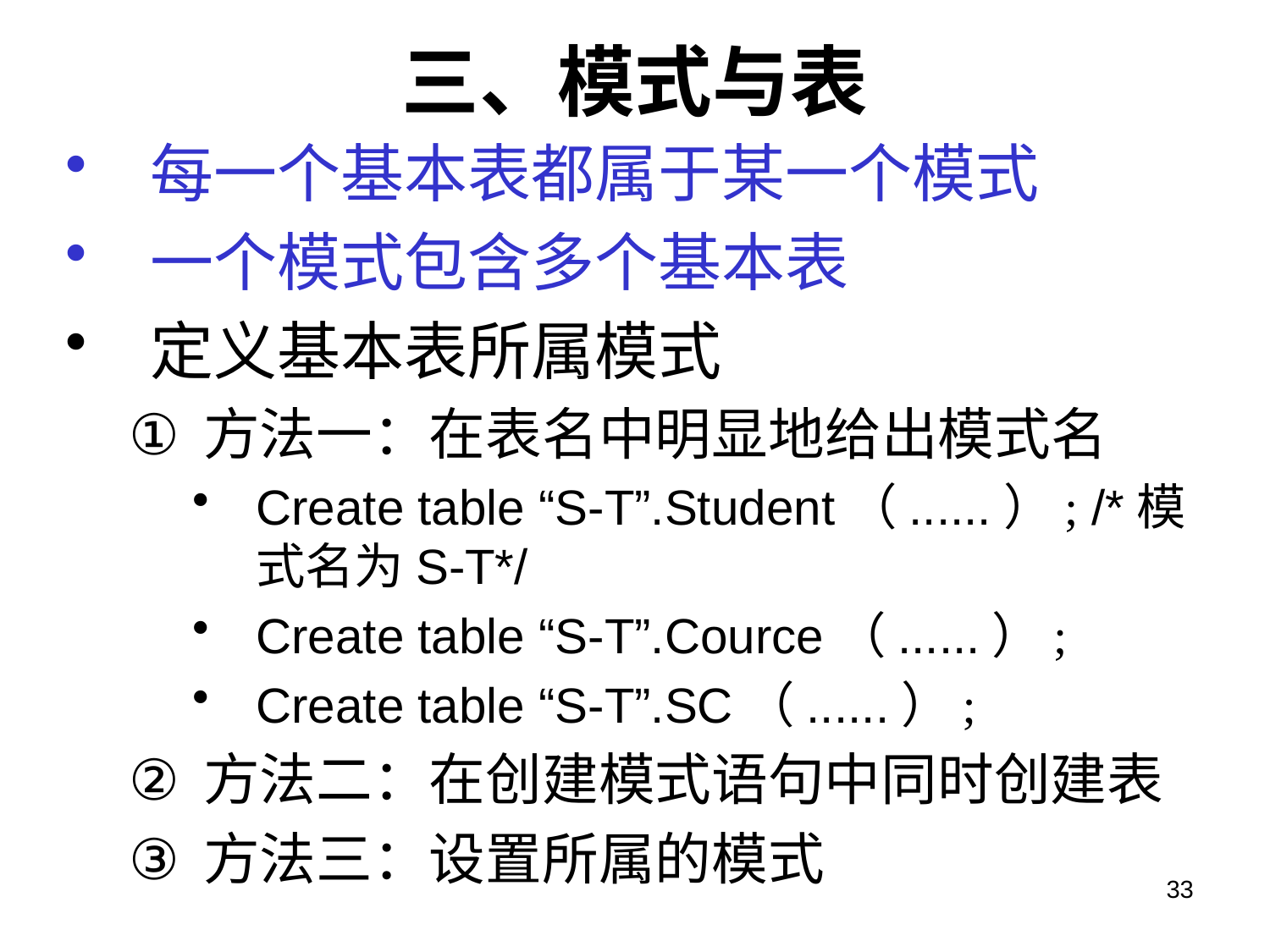

# 三、模式与表
每一个基本表都属于某一个模式
一个模式包含多个基本表
定义基本表所属模式
方法一：在表名中明显地给出模式名
Create table “S-T”.Student（......）; /*模式名为S-T*/
Create table “S-T”.Cource（......）;
Create table “S-T”.SC（......）;
方法二：在创建模式语句中同时创建表
方法三：设置所属的模式
33